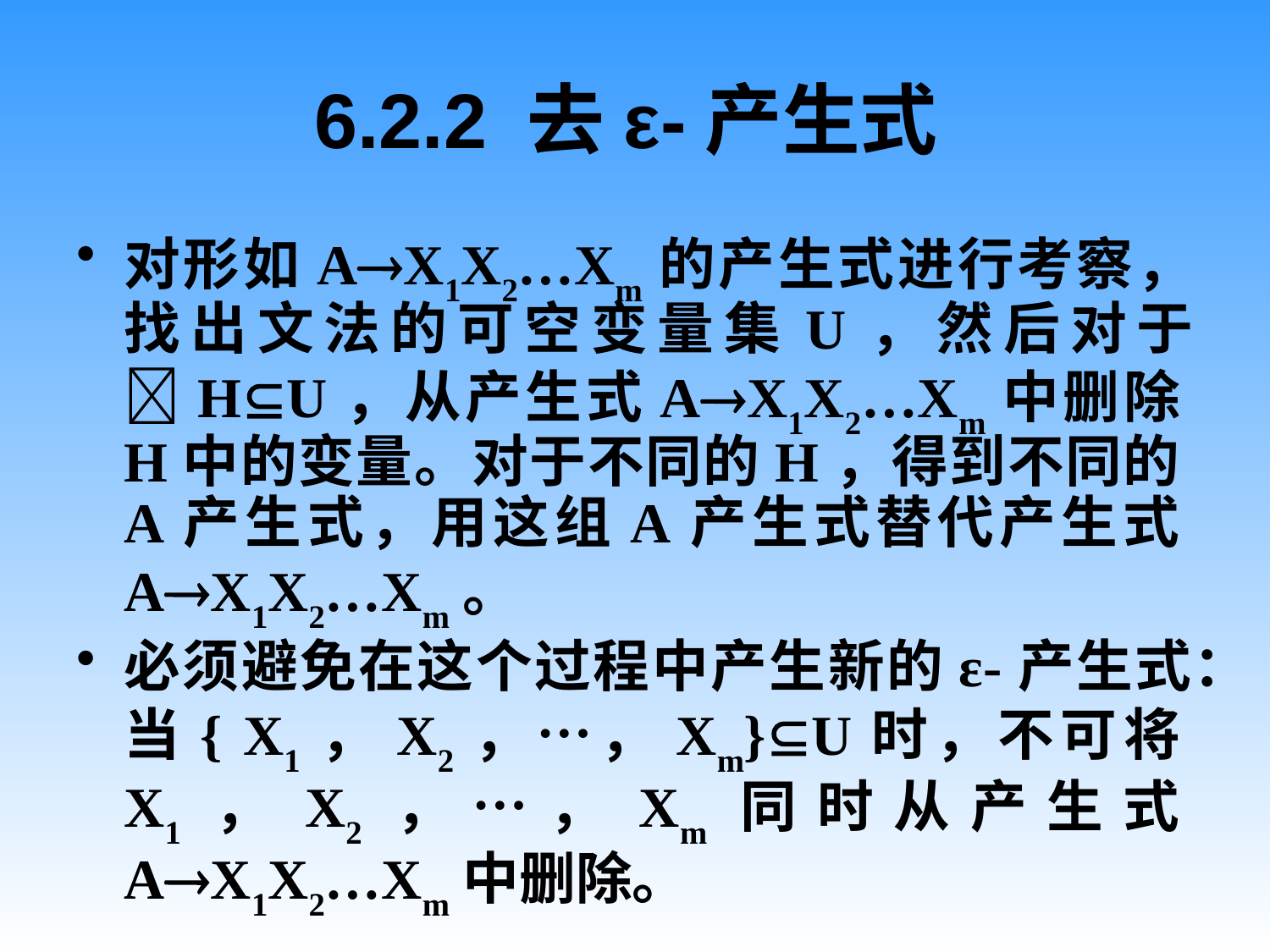

# 6.2.2 去ε-产生式
对形如A→X1X2…Xm的产生式进行考察，找出文法的可空变量集U，然后对于∀H⊆U，从产生式A→X1X2…Xm中删除H中的变量。对于不同的H，得到不同的A产生式，用这组A产生式替代产生式A→X1X2…Xm。
必须避免在这个过程中产生新的ε-产生式：当{ X1，X2，…，Xm}⊆U时，不可将X1，X2，…，Xm同时从产生式A→X1X2…Xm中删除。

62